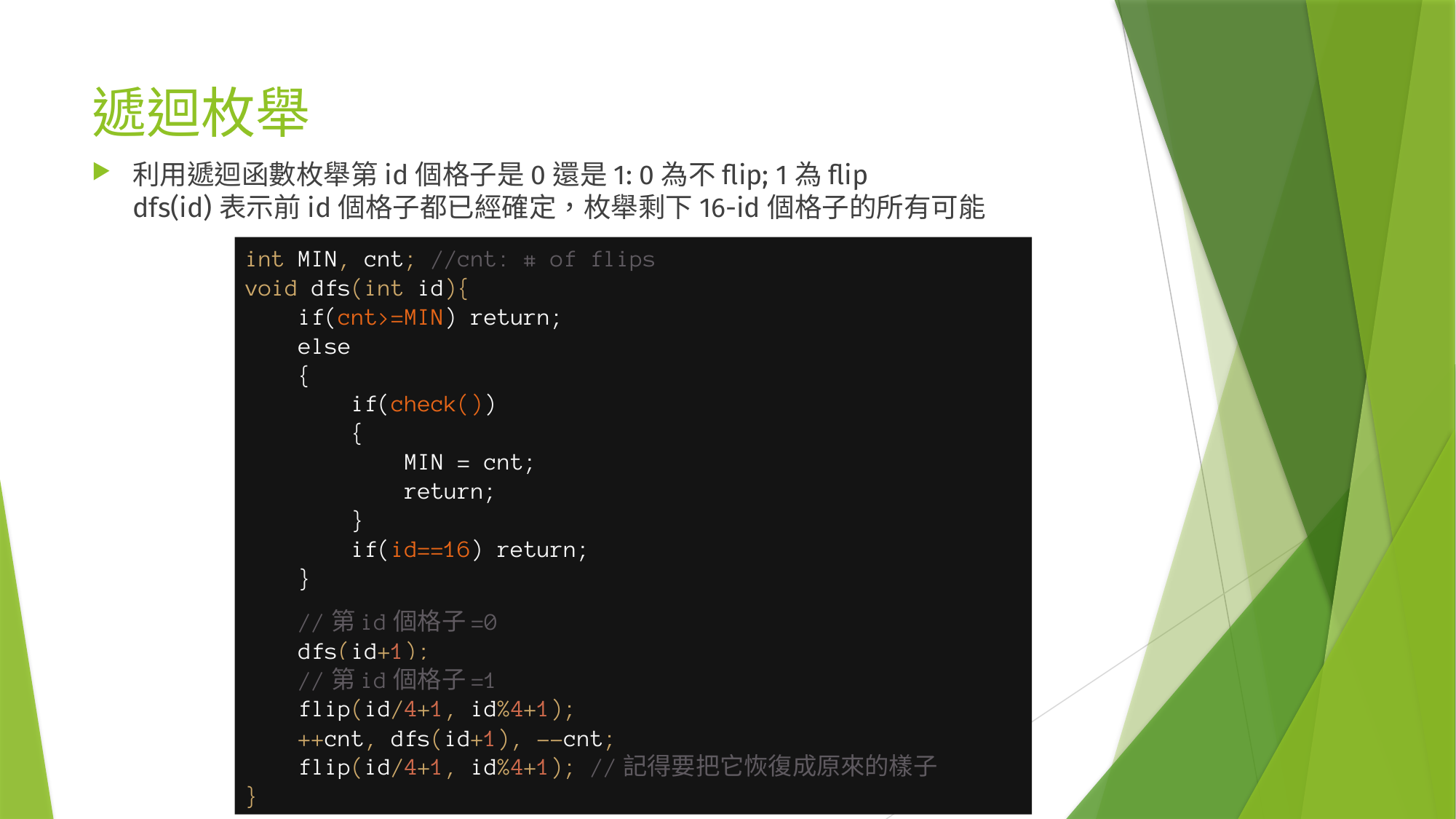

# 遞迴枚舉
利用遞迴函數枚舉第id個格子是0還是1: 0為不flip; 1為flip
dfs(id)表示前id個格子都已經確定，枚舉剩下16-id個格子的所有可能
int MIN, cnt; //cnt: # of flips
void dfs(int id){
    if(cnt>=MIN) return;
    else
    {
        if(check())
        {
            MIN = cnt;
            return;
        }
        if(id==16) return;
    }

    //第id個格子=0
    dfs(id+1);
    //第id個格子=1
    flip(id/4+1, id%4+1);
    ++cnt, dfs(id+1), --cnt;
    flip(id/4+1, id%4+1); //記得要把它恢復成原來的樣子
}